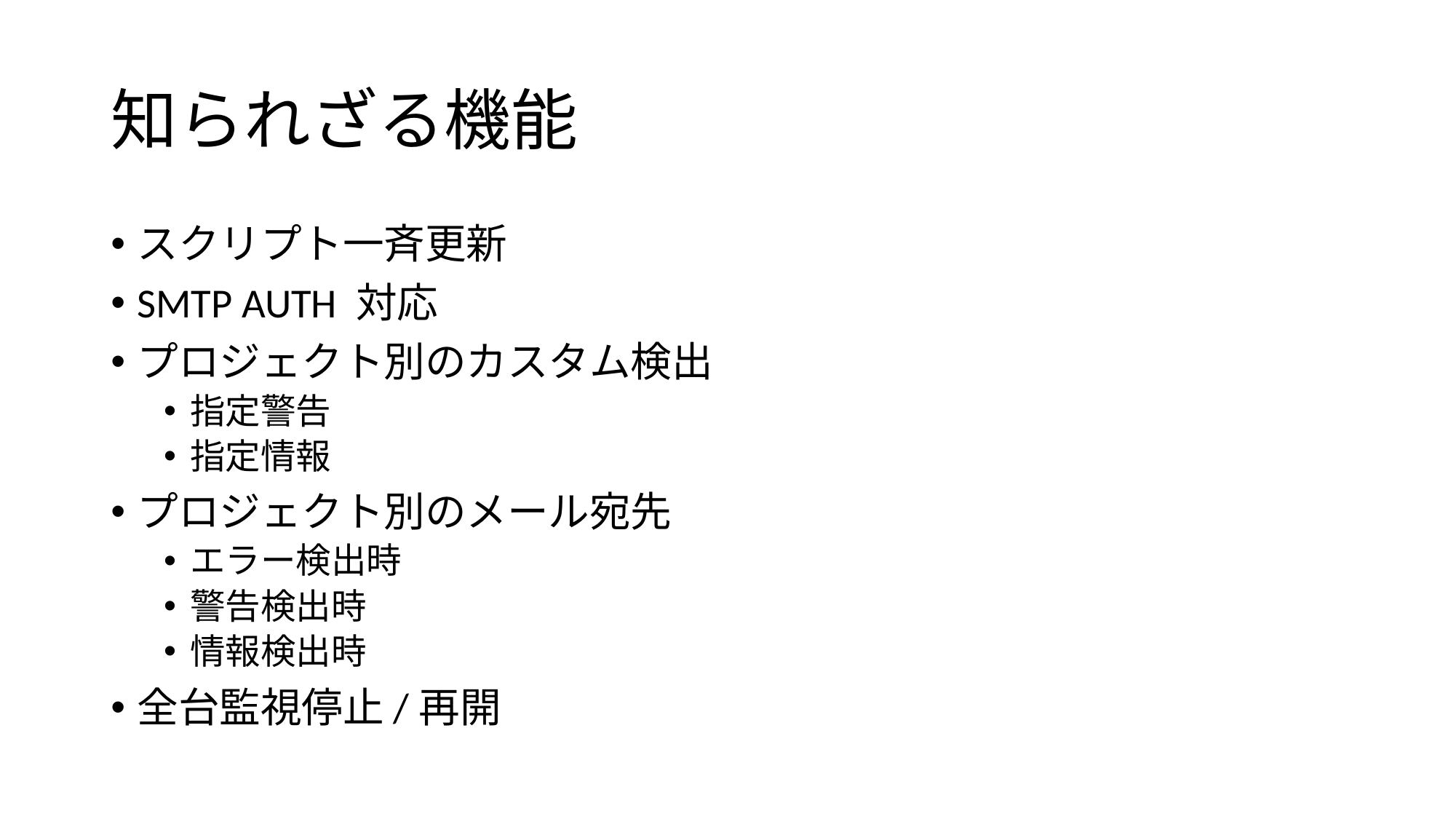

# 知られざる機能
スクリプト一斉更新
SMTP AUTH 対応
プロジェクト別のカスタム検出
指定警告
指定情報
プロジェクト別のメール宛先
エラー検出時
警告検出時
情報検出時
全台監視停止/再開